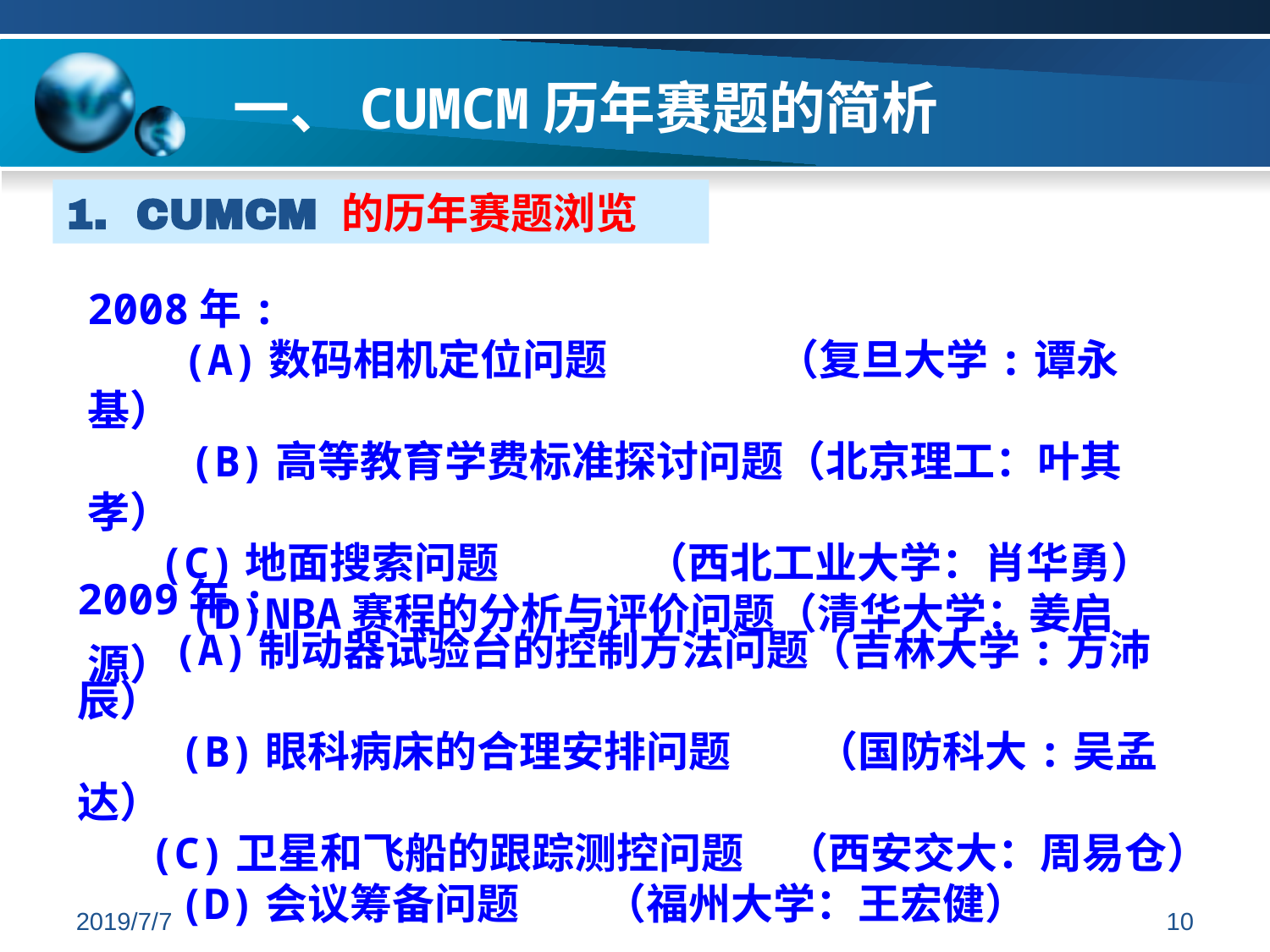

一、CUMCM历年赛题的简析
1.  CUMCM 的历年赛题浏览
2008年:
　　(A)数码相机定位问题　　　　（复旦大学:谭永基）
    (B)高等教育学费标准探讨问题（北京理工：叶其孝）
　  (C)地面搜索问题  　　　（西北工业大学：肖华勇）
    (D)NBA赛程的分析与评价问题（清华大学：姜启源）
2009年:
　　(A)制动器试验台的控制方法问题（吉林大学:方沛辰）
    (B)眼科病床的合理安排问题　　（国防科大:吴孟达）
　  (C)卫星和飞船的跟踪测控问题　（西安交大：周易仓）
    (D)会议筹备问题　　（福州大学：王宏健）
2019/7/7
10